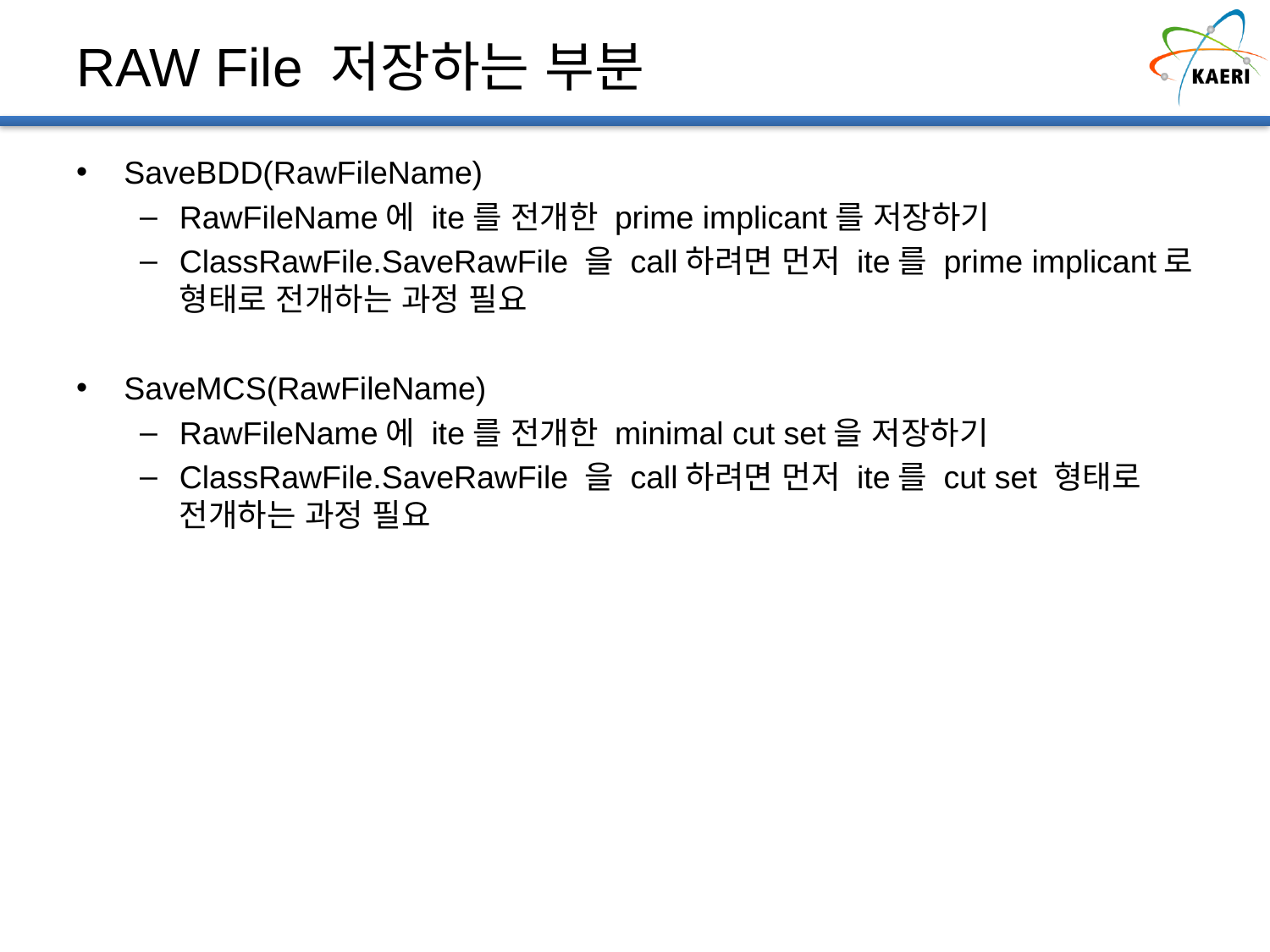

# RAW File 저장하는 부분
SaveBDD(RawFileName)
RawFileName에 ite를 전개한 prime implicant를 저장하기
ClassRawFile.SaveRawFile 을 call하려면 먼저 ite를 prime implicant로 형태로 전개하는 과정 필요

SaveMCS(RawFileName)
RawFileName에 ite를 전개한 minimal cut set을 저장하기
ClassRawFile.SaveRawFile 을 call하려면 먼저 ite를 cut set 형태로 전개하는 과정 필요